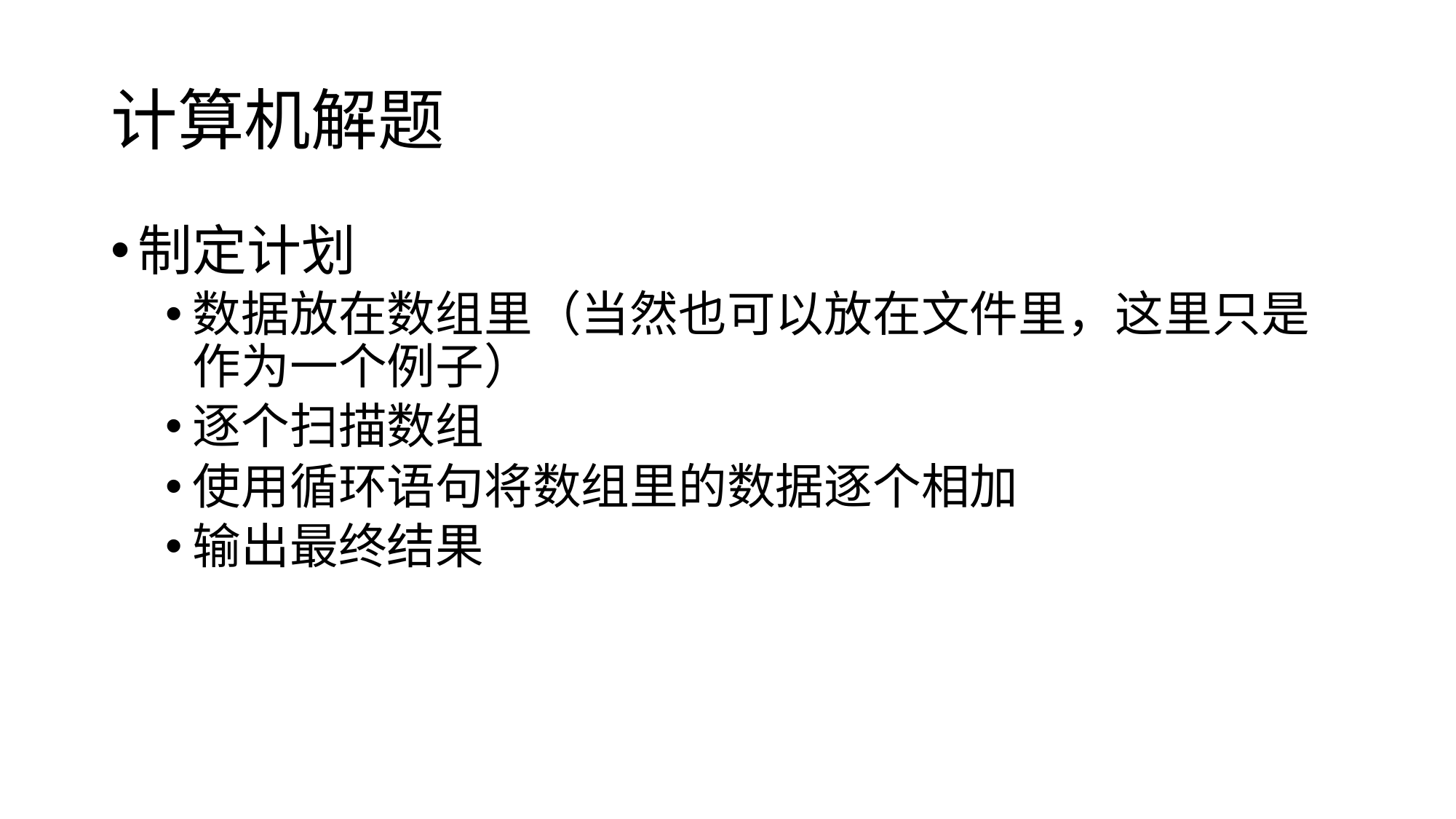

# 计算机解题
制定计划
数据放在数组里（当然也可以放在文件里，这里只是作为一个例子）
逐个扫描数组
使用循环语句将数组里的数据逐个相加
输出最终结果